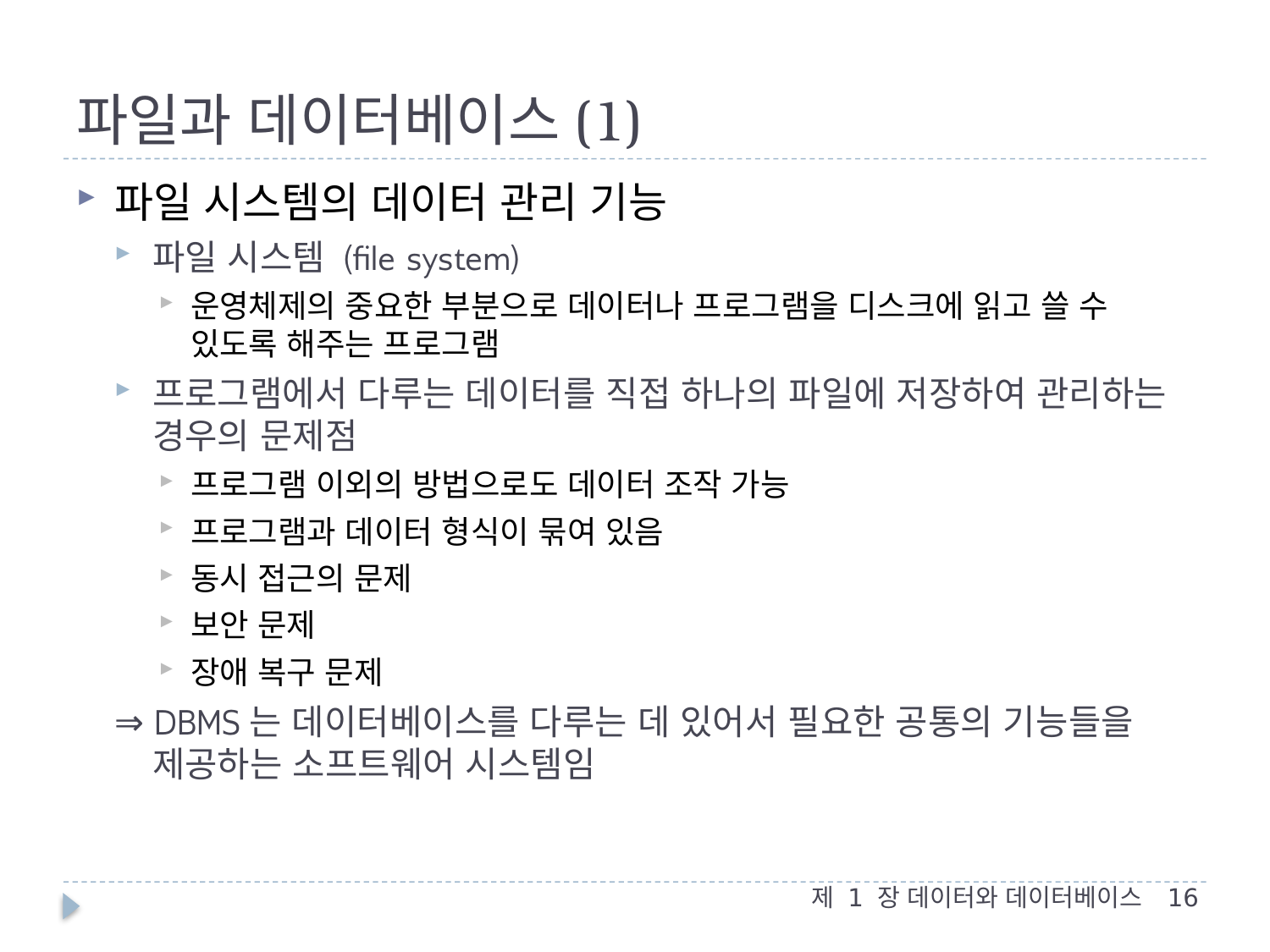

# 파일과 데이터베이스(1)
파일 시스템의 데이터 관리 기능
파일 시스템 (file system)
운영체제의 중요한 부분으로 데이터나 프로그램을 디스크에 읽고 쓸 수 있도록 해주는 프로그램
프로그램에서 다루는 데이터를 직접 하나의 파일에 저장하여 관리하는 경우의 문제점
프로그램 이외의 방법으로도 데이터 조작 가능
프로그램과 데이터 형식이 묶여 있음
동시 접근의 문제
보안 문제
장애 복구 문제
⇒ DBMS는 데이터베이스를 다루는 데 있어서 필요한 공통의 기능들을 제공하는 소프트웨어 시스템임
제 1 장 데이터와 데이터베이스
16